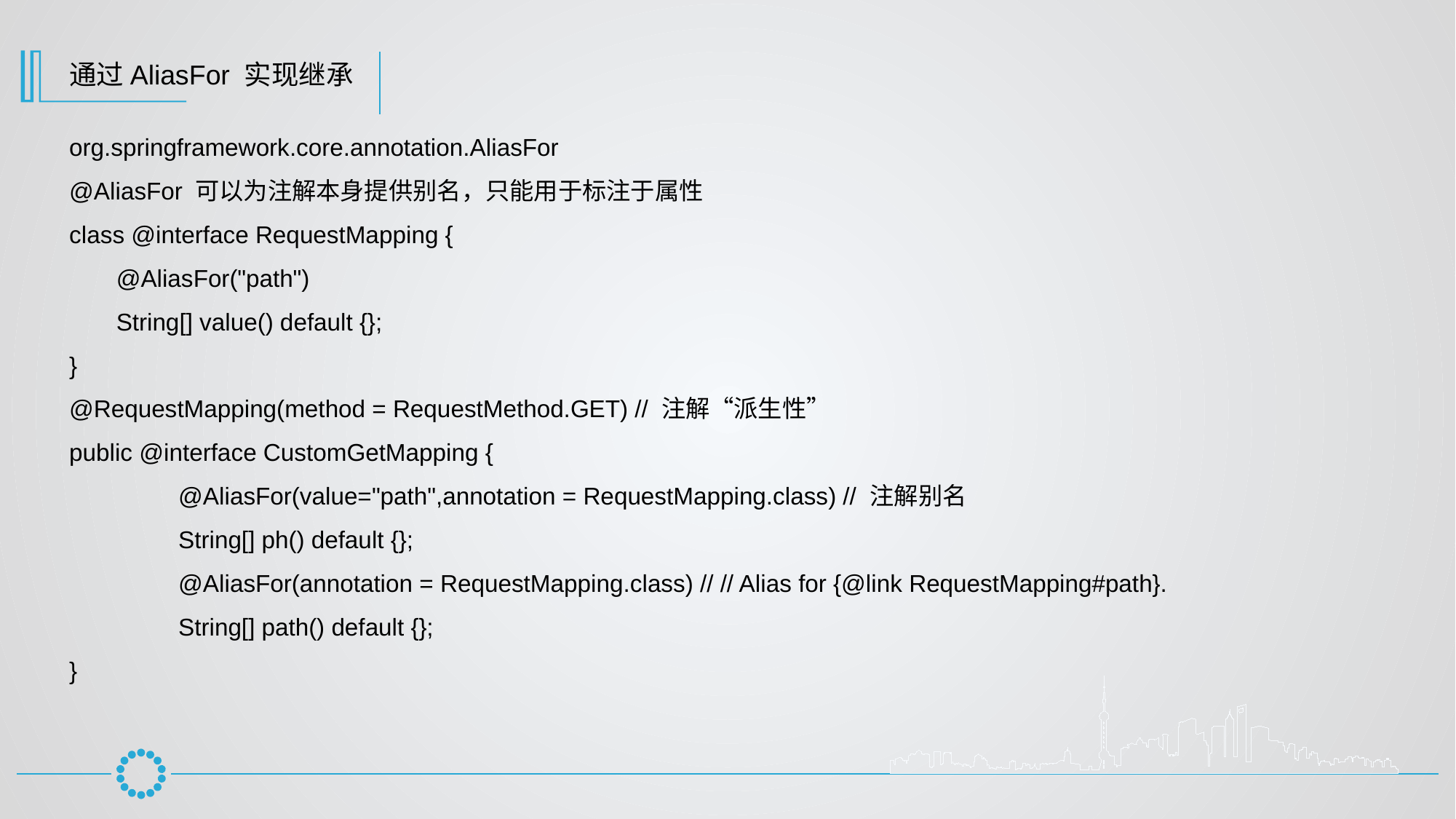

通过AliasFor 实现继承
org.springframework.core.annotation.AliasFor
@AliasFor 可以为注解本身提供别名，只能用于标注于属性
class @interface RequestMapping {
       @AliasFor("path")
       String[] value() default {};
}
@RequestMapping(method = RequestMethod.GET) // 注解“派生性”
public @interface CustomGetMapping {
	@AliasFor(value="path",annotation = RequestMapping.class) // 注解别名
	String[] ph() default {};
	@AliasFor(annotation = RequestMapping.class) // // Alias for {@link RequestMapping#path}.
	String[] path() default {};
}

20